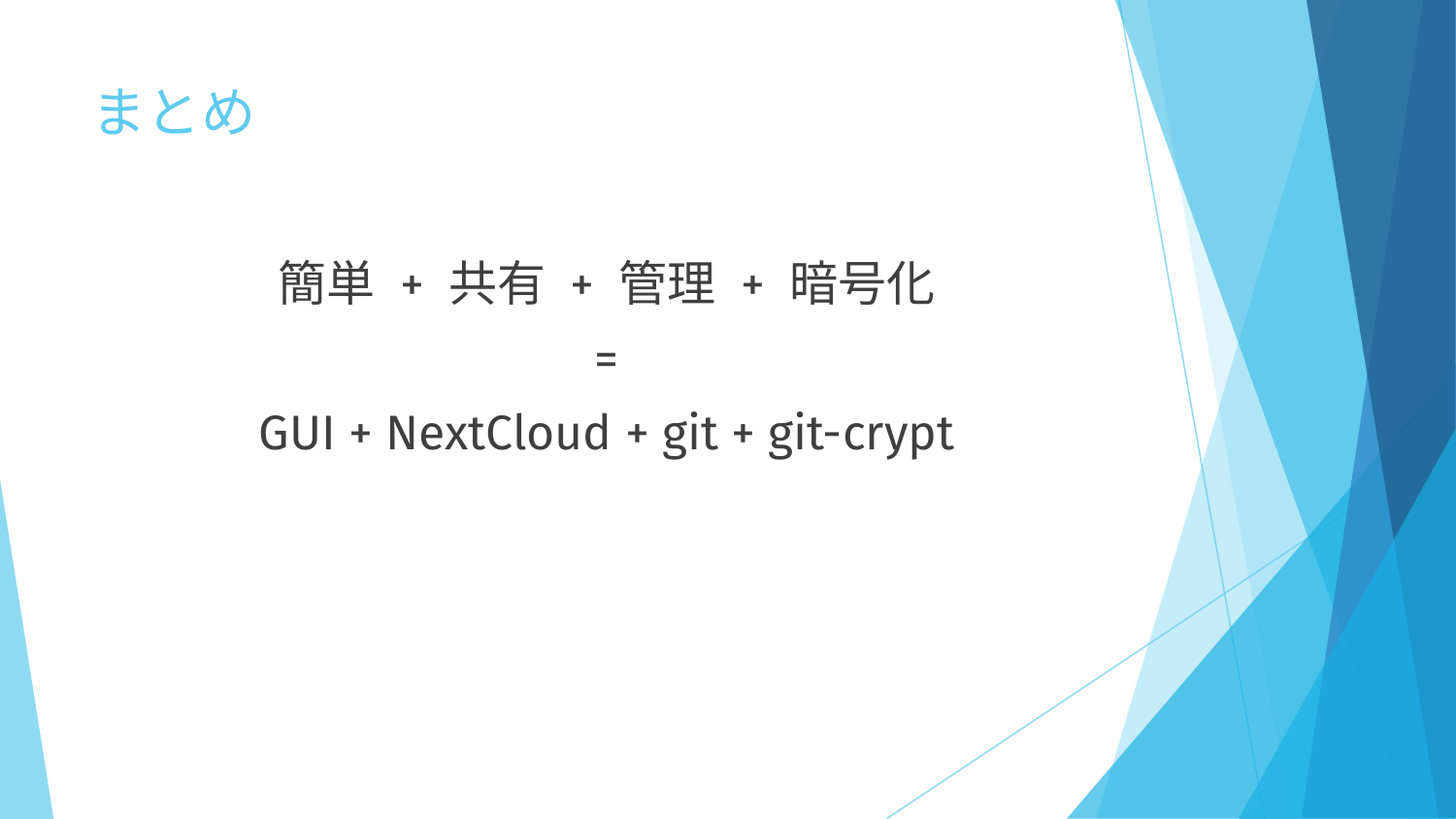

# まとめ
簡単 + 共有 + 管理 + 暗号化
=
GUI + NextCloud + git + git-crypt